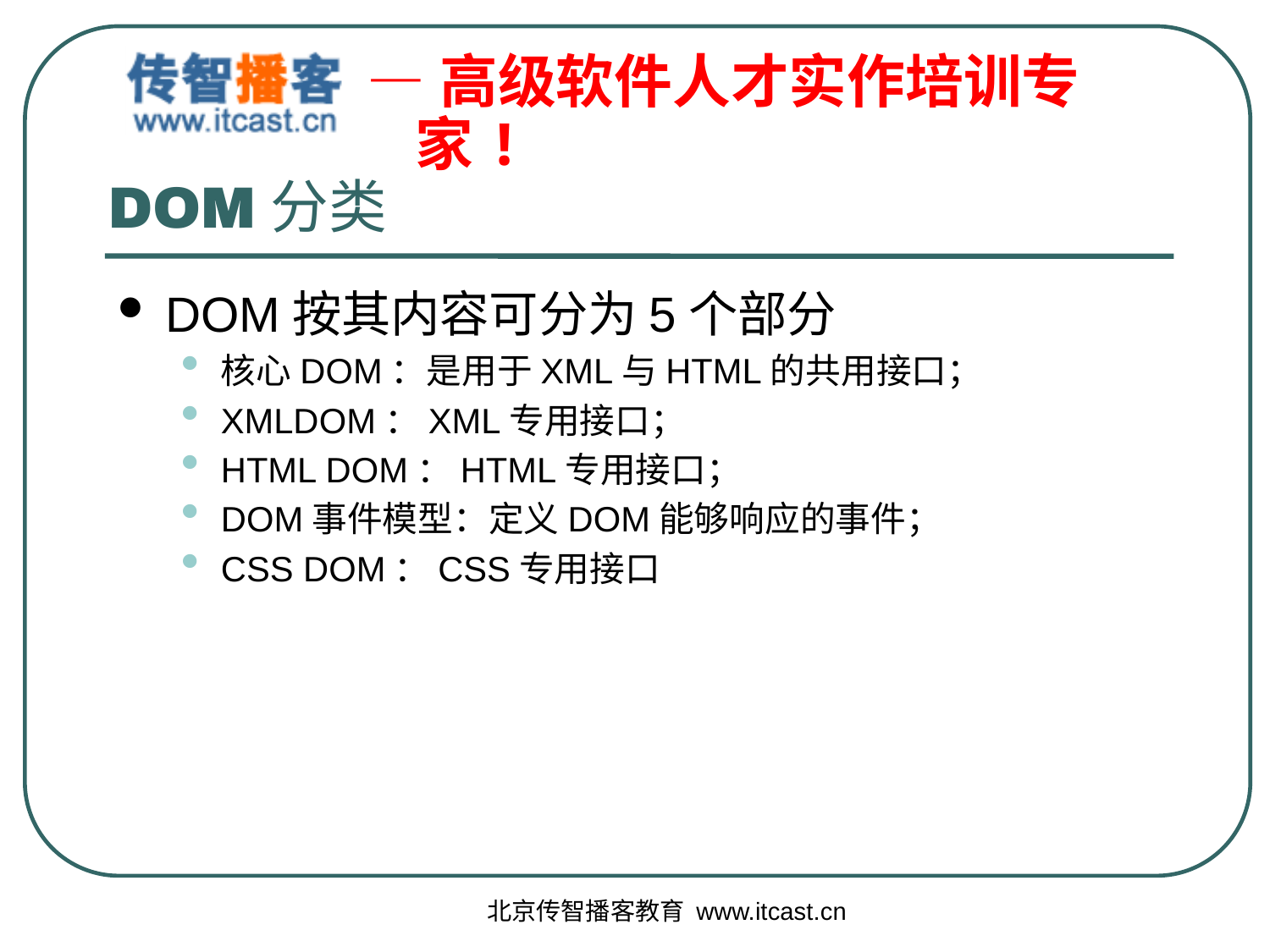

DOM分类
DOM按其内容可分为5个部分
核心DOM：是用于XML与HTML的共用接口；
XMLDOM：XML专用接口；
HTML DOM：HTML专用接口；
DOM事件模型：定义DOM能够响应的事件；
CSS DOM：CSS专用接口